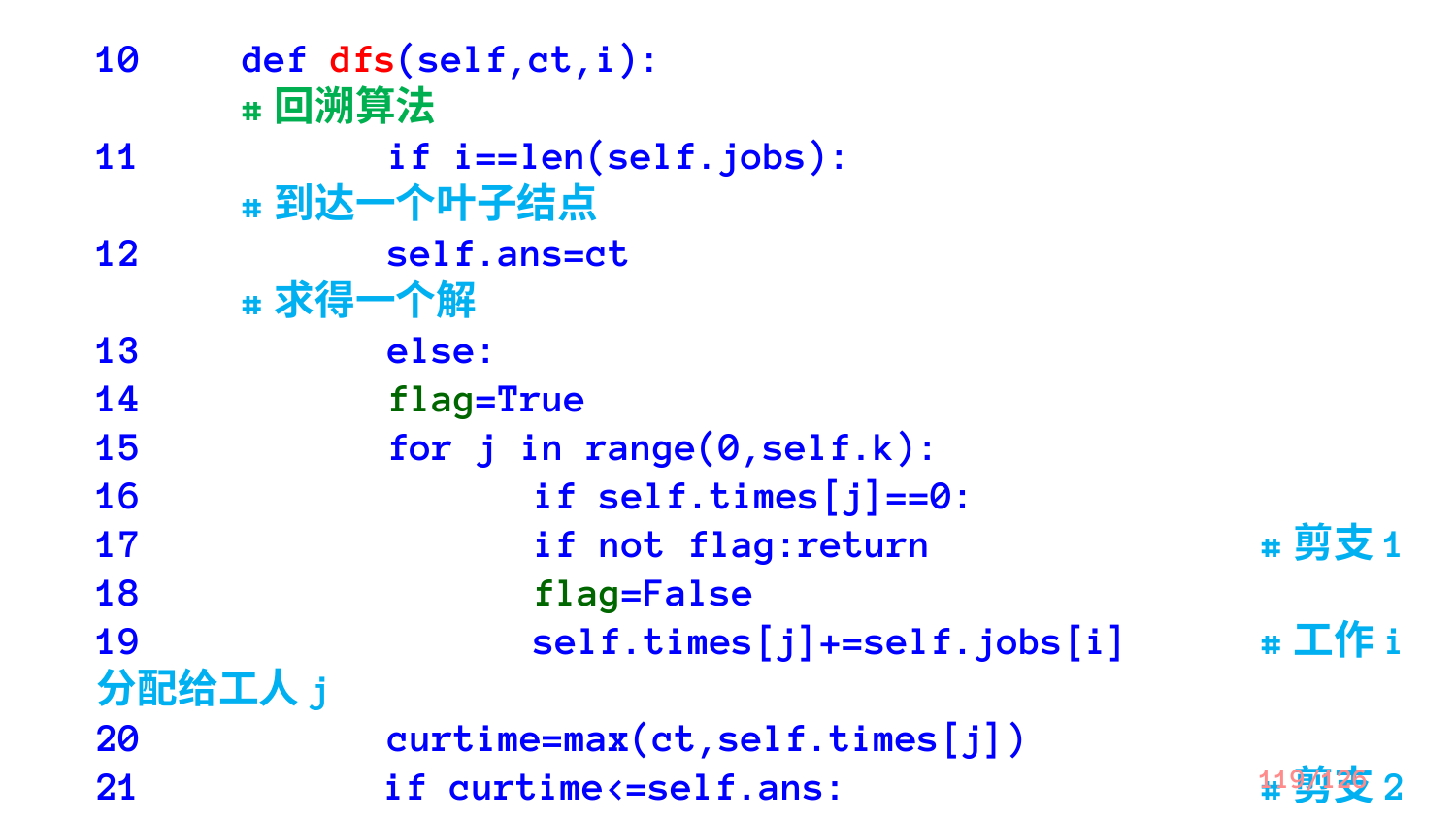

10  	def dfs(self,ct,i):   						#回溯算法
11   		if i==len(self.jobs): 					#到达一个叶子结点
12      	self.ans=ct       						#求得一个解
13     	else:
14      	flag=True
15        	for j in range(0,self.k):
16        		if self.times[j]==0:
17             	if not flag:return    		#剪支1
18             	flag=False
19       		self.times[j]+=self.jobs[i]	#工作i分配给工人j
20         	curtime=max(ct,self.times[j])
21           if curtime<=self.ans:			#剪支2
22           	self.dfs(curtime,i+1)
23          	self.times[j]-=self.jobs[i] 	#回溯
119/126